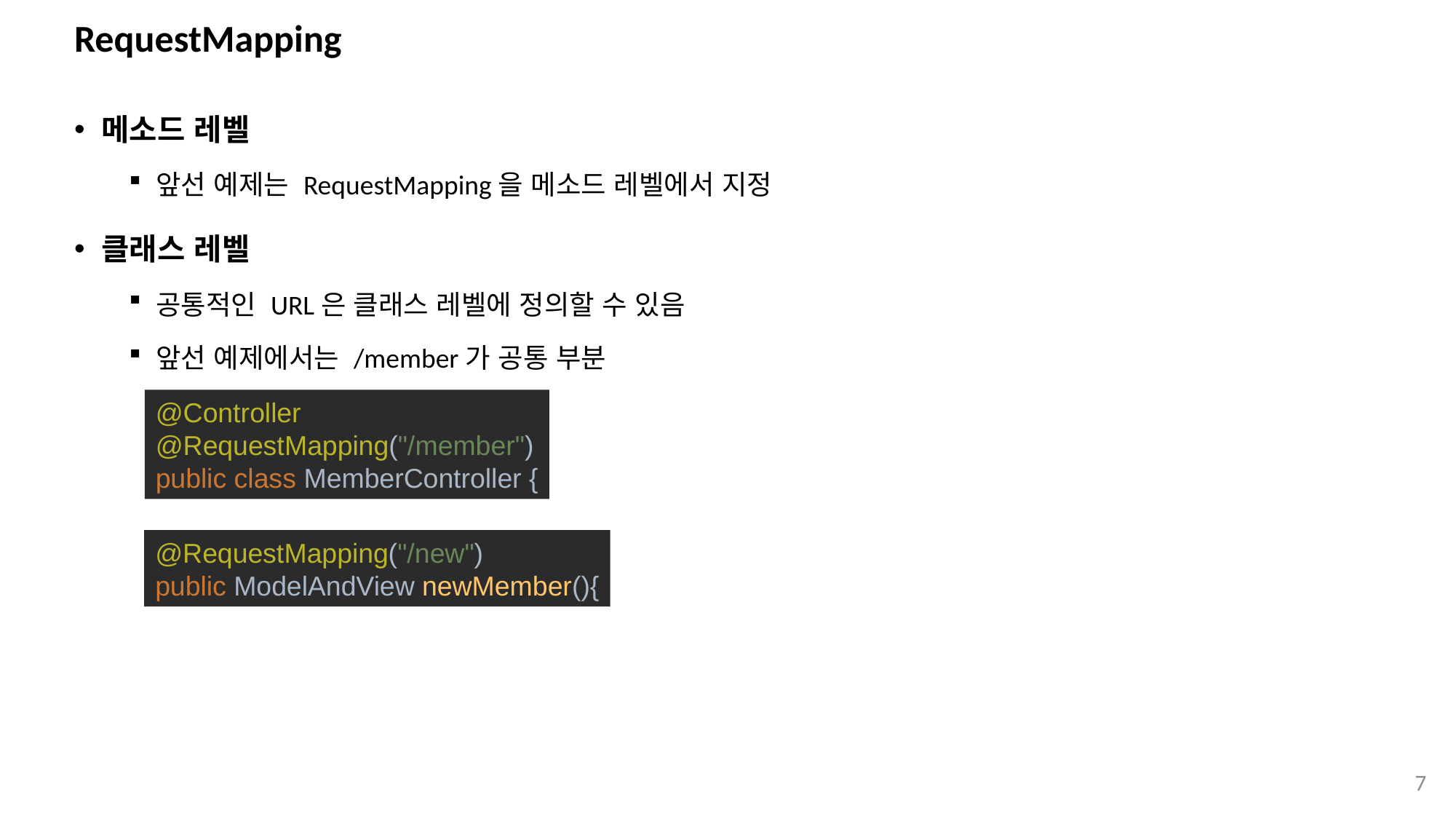

# RequestMapping
메소드 레벨
앞선 예제는 RequestMapping을 메소드 레벨에서 지정
클래스 레벨
공통적인 URL은 클래스 레벨에 정의할 수 있음
앞선 예제에서는 /member가 공통 부분

@Controller
@RequestMapping("/member")
public class MemberController {
@RequestMapping("/new")
public ModelAndView newMember(){
7